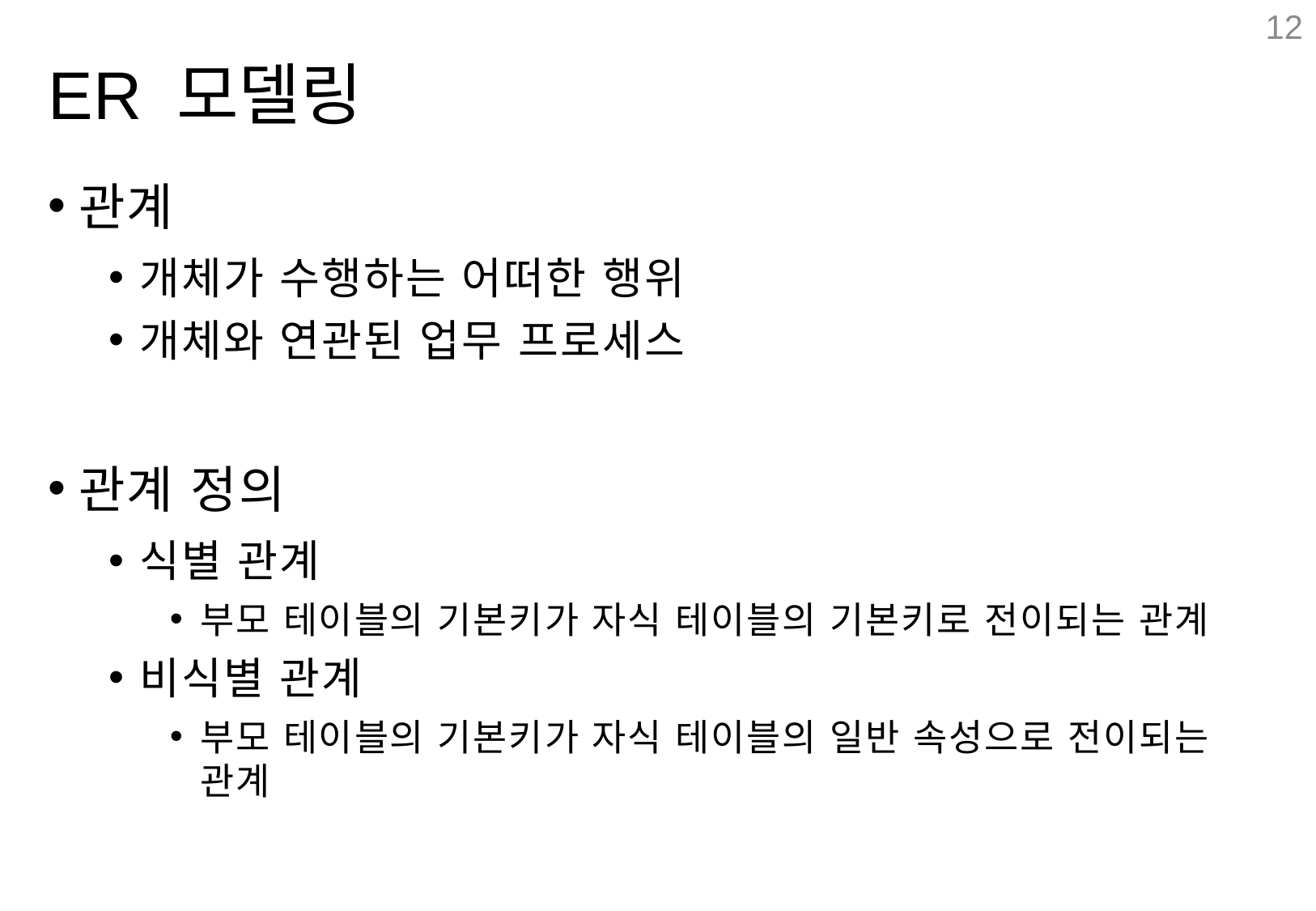

12
# ER 모델링
관계
개체가 수행하는 어떠한 행위
개체와 연관된 업무 프로세스

관계 정의
식별 관계
부모 테이블의 기본키가 자식 테이블의 기본키로 전이되는 관계
비식별 관계
부모 테이블의 기본키가 자식 테이블의 일반 속성으로 전이되는 관계